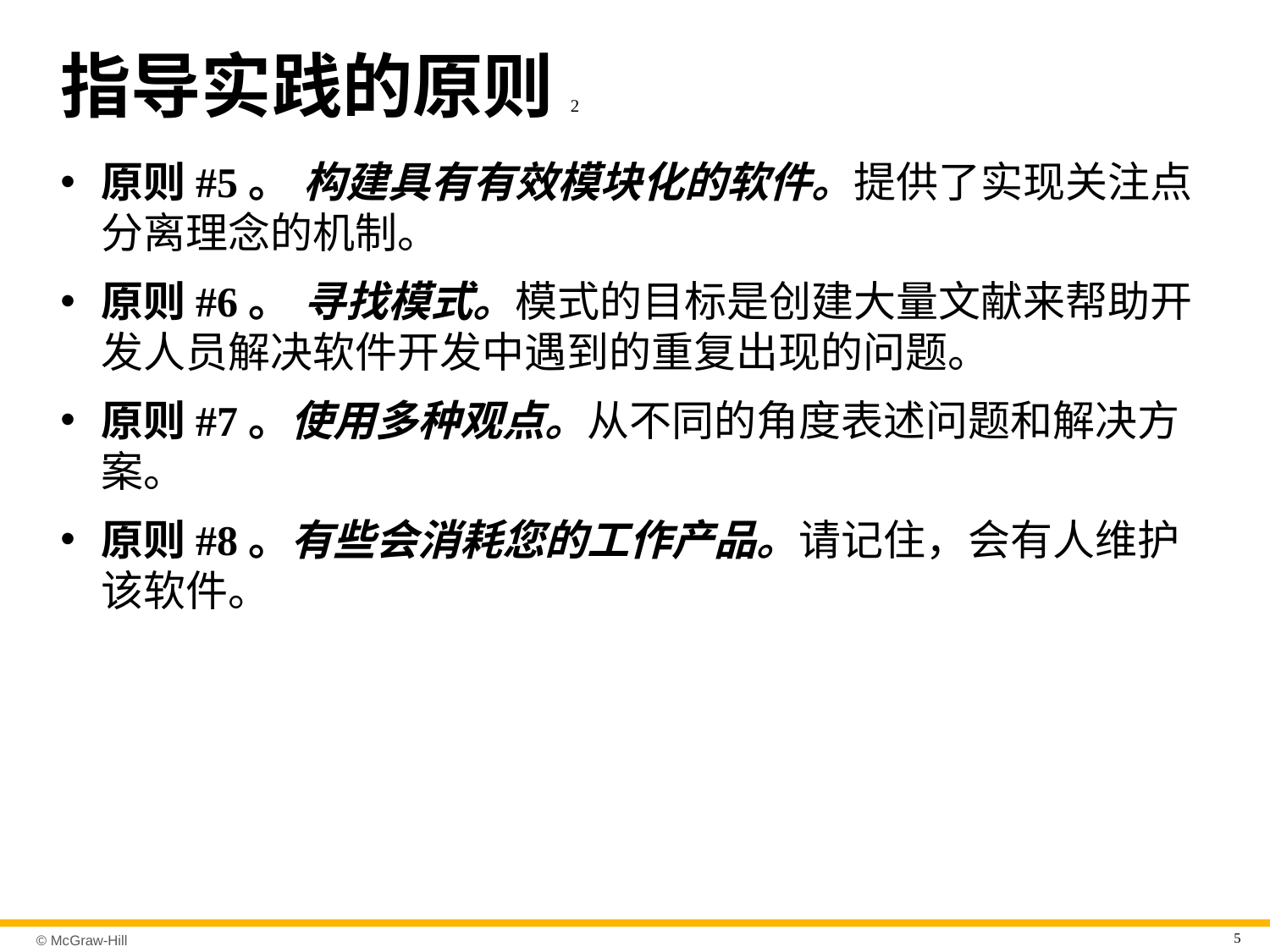

# 指导实践的原则2
原则#5。 构建具有有效模块化的软件。提供了实现关注点分离理念的机制。
原则#6。 寻找模式。模式的目标是创建大量文献来帮助开发人员解决软件开发中遇到的重复出现的问题。
原则#7。使用多种观点。从不同的角度表述问题和解决方案。
原则#8。有些会消耗您的工作产品。请记住，会有人维护该软件。
5